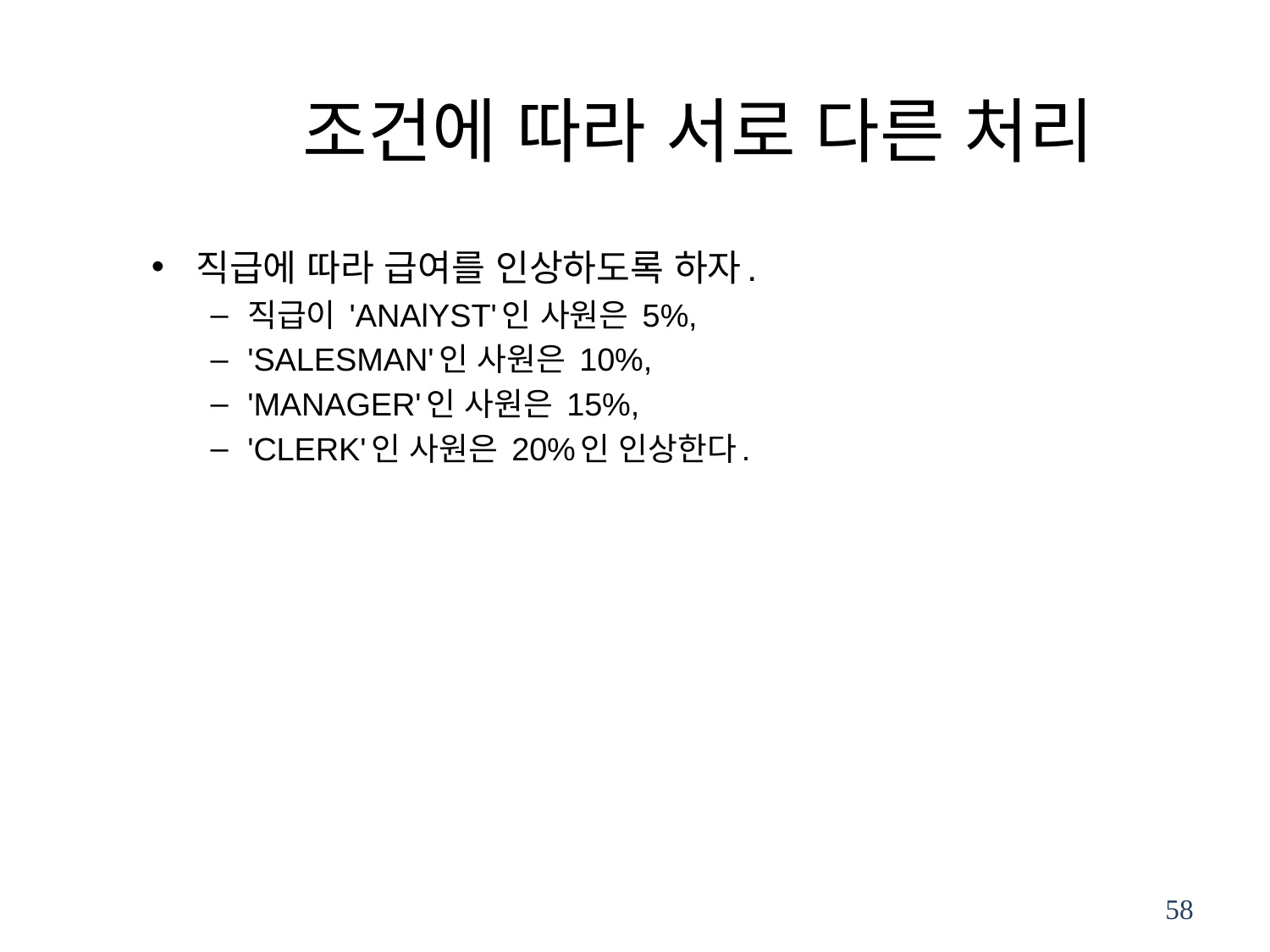

# 조건에 따라 서로 다른 처리
직급에 따라 급여를 인상하도록 하자.
직급이 'ANAlYST'인 사원은 5%,
'SALESMAN'인 사원은 10%,
'MANAGER'인 사원은 15%,
'CLERK'인 사원은 20%인 인상한다.

58